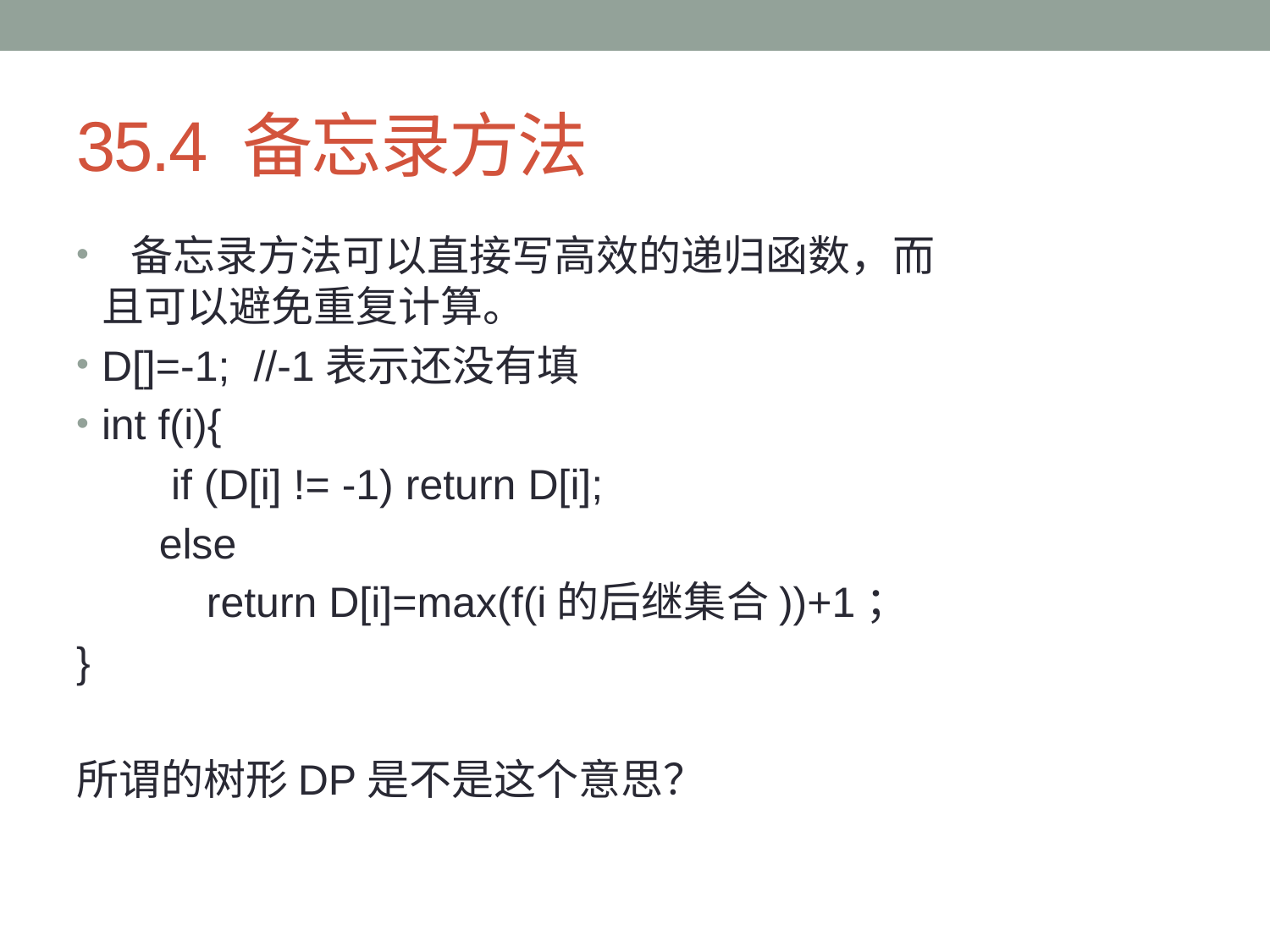

# 35.4 备忘录方法
  备忘录方法可以直接写高效的递归函数，而且可以避免重复计算。
D[]=-1;  //-1表示还没有填
int f(i){
        if (D[i] != -1) return D[i];
       else
           return D[i]=max(f(i的后继集合))+1；
}

所谓的树形DP是不是这个意思？